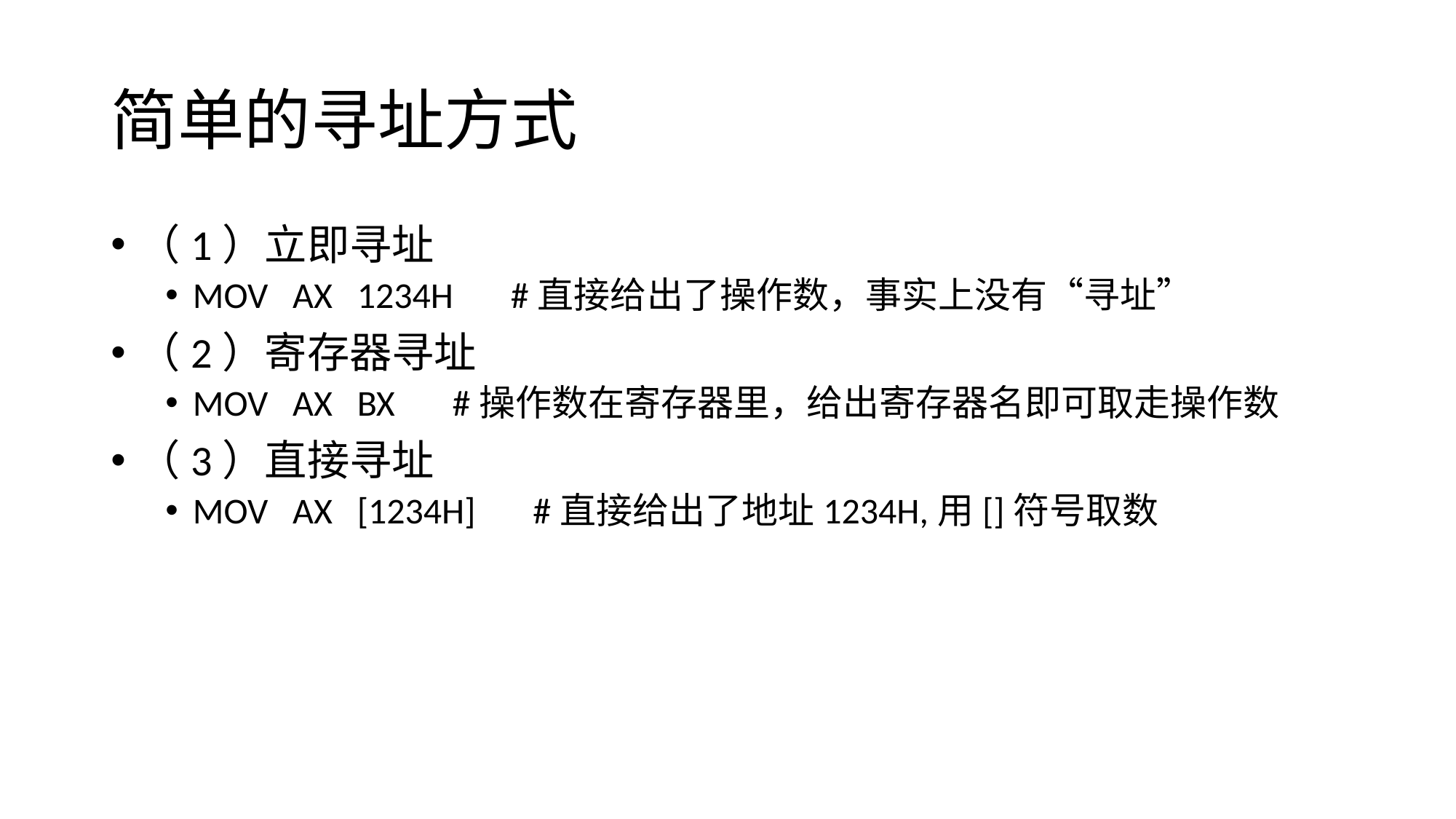

# 简单的寻址方式
（1）立即寻址
MOV   AX   1234H       #直接给出了操作数，事实上没有“寻址”
（2）寄存器寻址
MOV   AX   BX       #操作数在寄存器里，给出寄存器名即可取走操作数
（3）直接寻址
MOV   AX   [1234H]       #直接给出了地址1234H,用[]符号取数